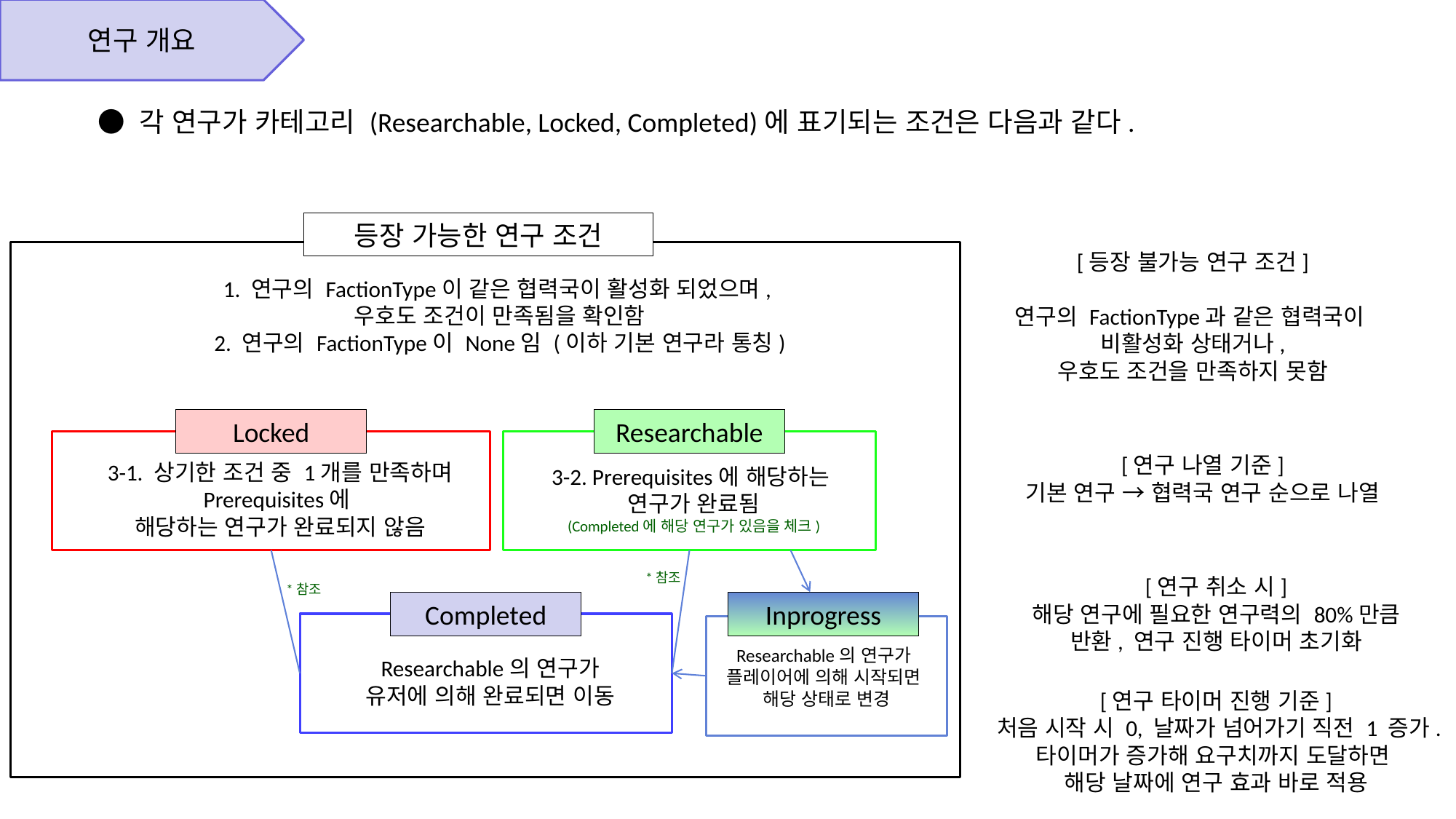

연구 개요
● 각 연구가 카테고리 (Researchable, Locked, Completed)에 표기되는 조건은 다음과 같다.
등장 가능한 연구 조건

[등장 불가능 연구 조건]

연구의 FactionType과 같은 협력국이
비활성화 상태거나,
우호도 조건을 만족하지 못함
1. 연구의 FactionType이 같은 협력국이 활성화 되었으며,
우호도 조건이 만족됨을 확인함
2. 연구의 FactionType이 None임 (이하 기본 연구라 통칭)
Locked
Researchable

3-1. 상기한 조건 중 1개를 만족하며 Prerequisites에
해당하는 연구가 완료되지 않음
[연구 나열 기준]
기본 연구 → 협력국 연구 순으로 나열
3-2. Prerequisites에 해당하는
연구가 완료됨
(Completed에 해당 연구가 있음을 체크)
*참조
[연구 취소 시]
해당 연구에 필요한 연구력의 80%만큼
반환, 연구 진행 타이머 초기화
*참조
Completed
Inprogress

Researchable의 연구가
플레이어에 의해 시작되면
해당 상태로 변경
Researchable의 연구가
유저에 의해 완료되면 이동
[연구 타이머 진행 기준]
처음 시작 시 0, 날짜가 넘어가기 직전 1 증가.
타이머가 증가해 요구치까지 도달하면
해당 날짜에 연구 효과 바로 적용